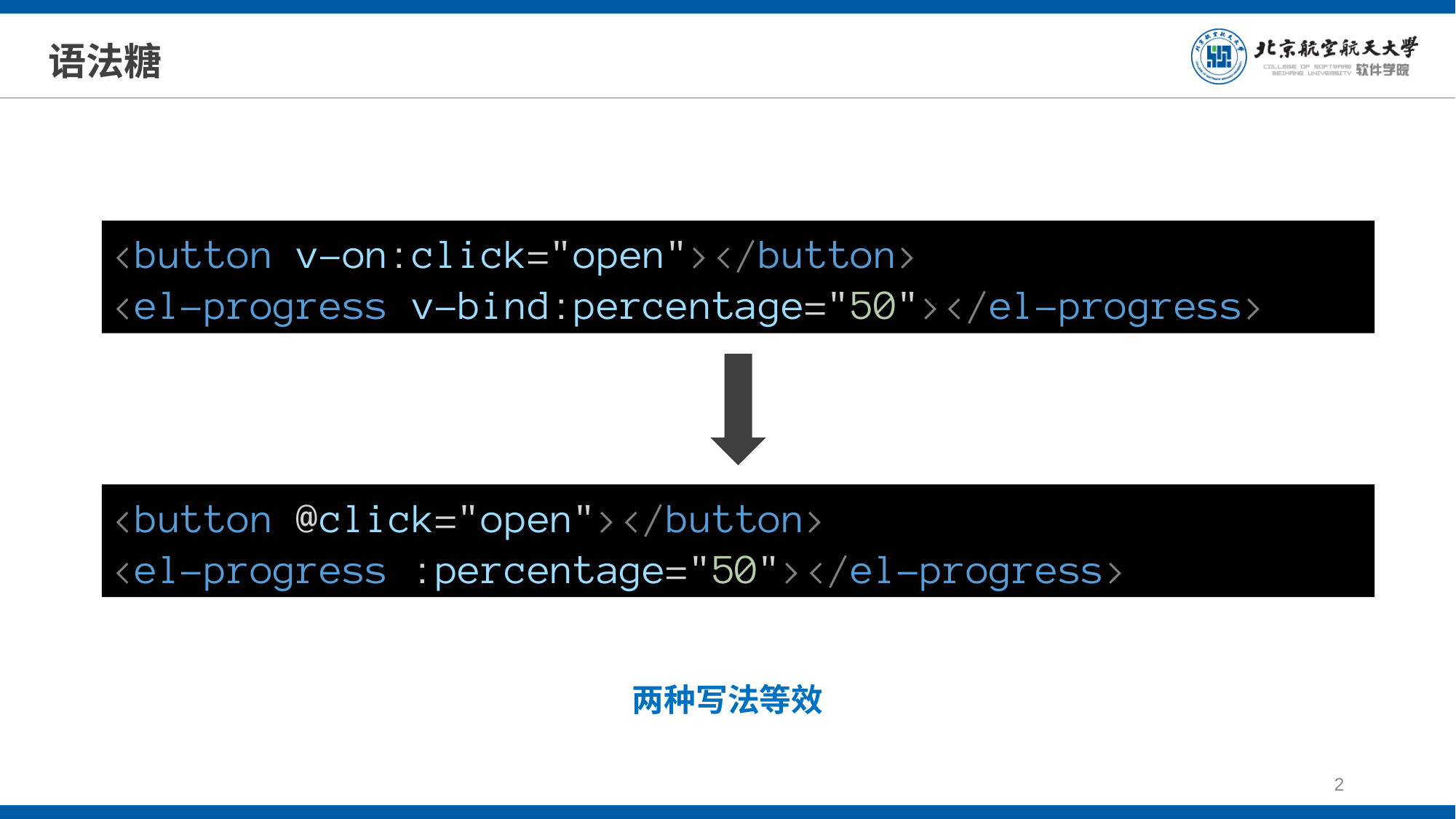

# 语法糖
<button v-on:click="open"></button>
<el-progress v-bind:percentage="50"></el-progress>

<button @click="open"></button>
<el-progress :percentage="50"></el-progress>
两种写法等效
2